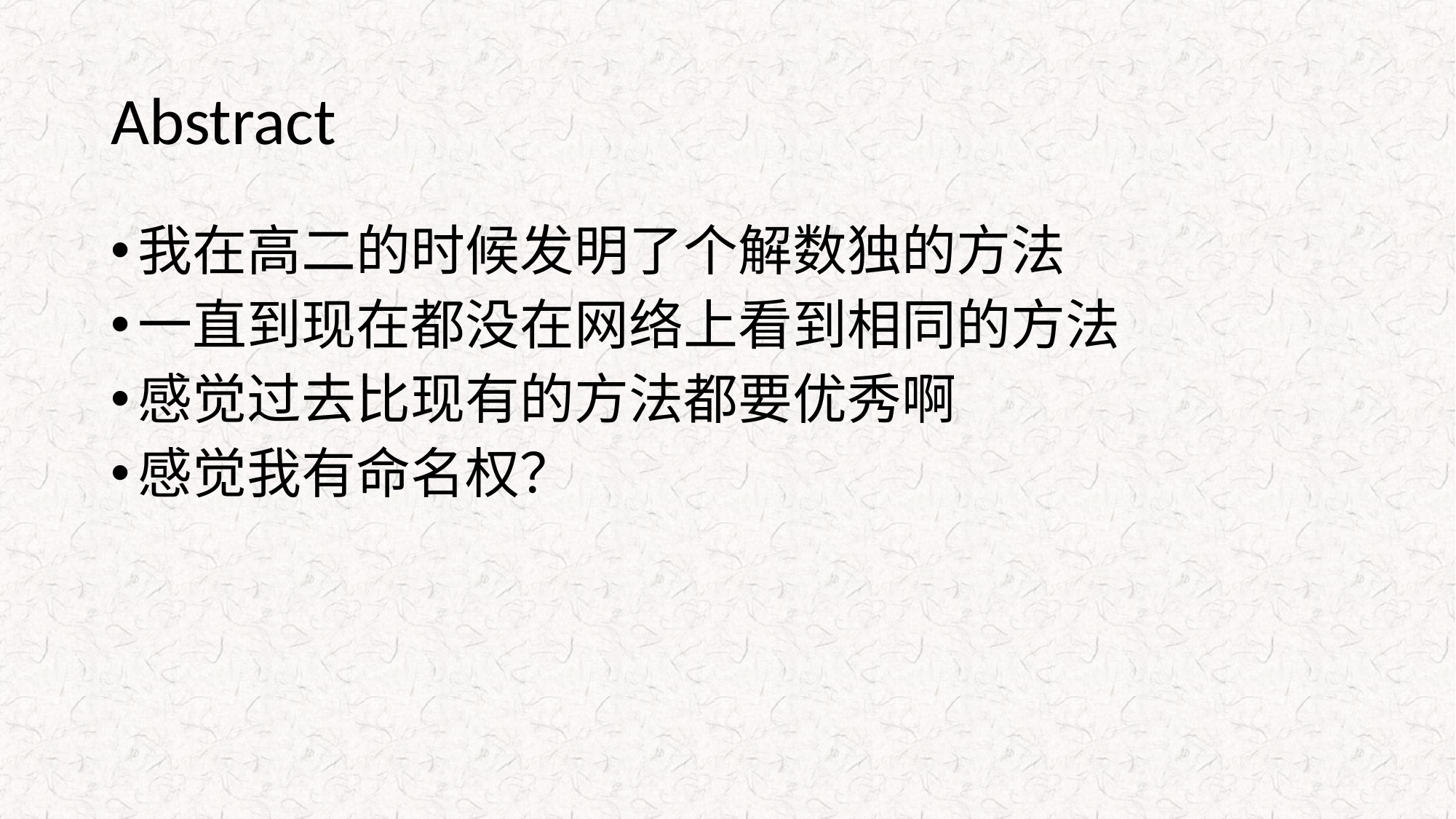

# Abstract
我在高二的时候发明了个解数独的方法
一直到现在都没在网络上看到相同的方法
感觉过去比现有的方法都要优秀啊
感觉我有命名权？